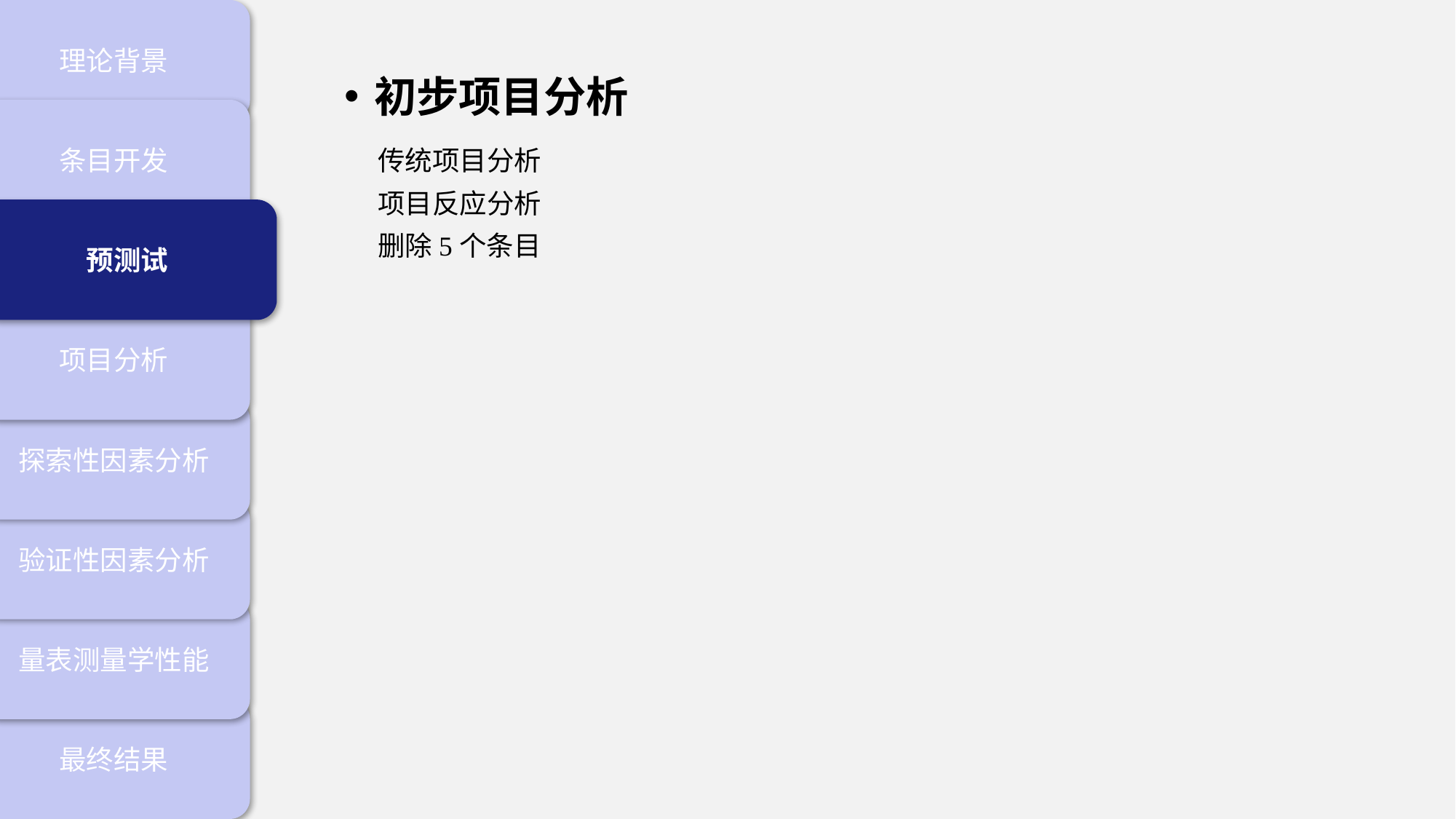

理论背景
初步项目分析

条目开发
传统项目分析
项目反应分析
删除5个条目
预测试
项目分析
探索性因素分析
验证性因素分析
量表测量学性能
最终结果